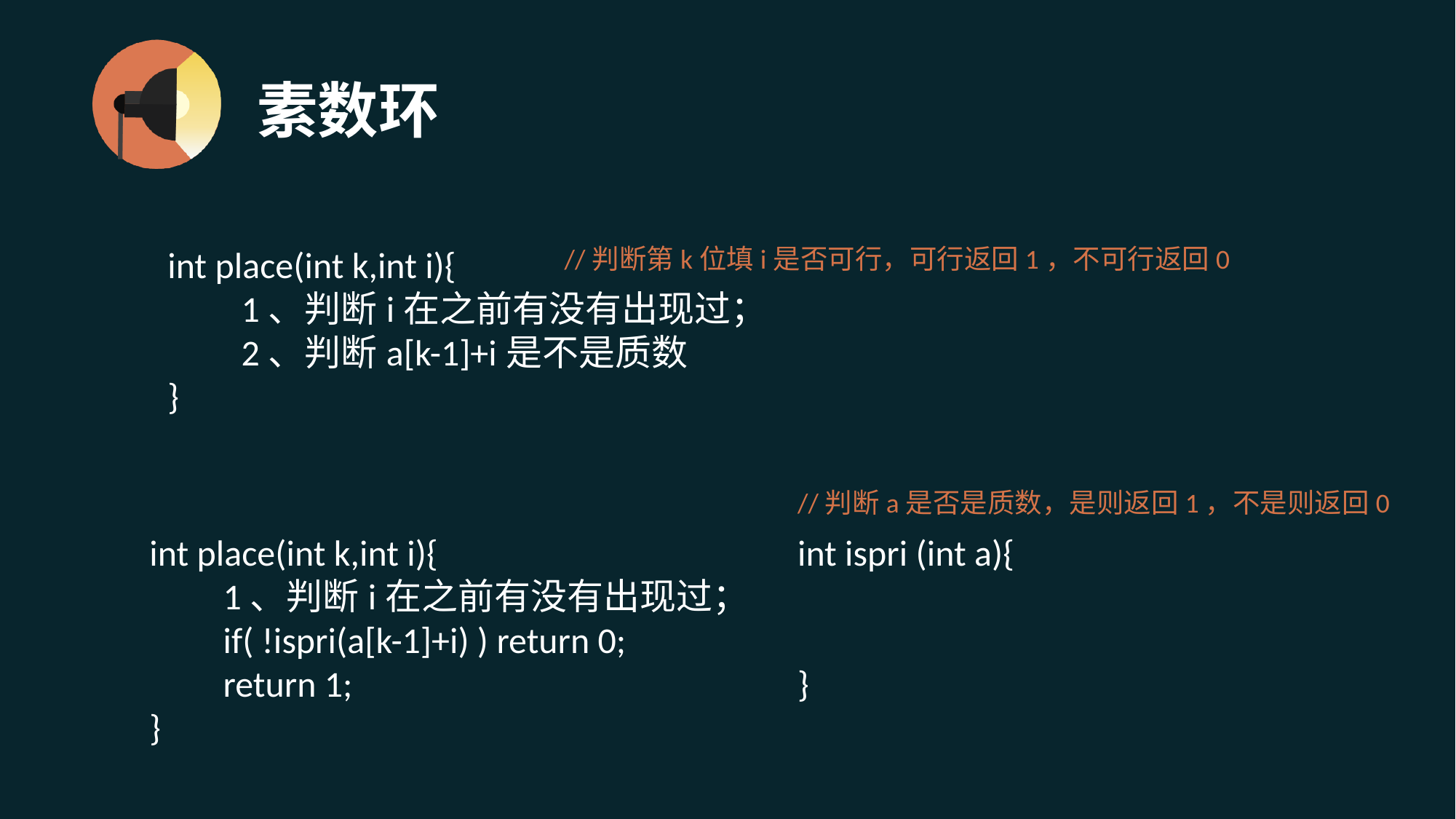

# 素数环
int place(int k,int i){
         1、判断i在之前有没有出现过；
         2、判断a[k-1]+i是不是质数
}
//判断第k位填i是否可行，可行返回1，不可行返回0
//判断a是否是质数，是则返回1，不是则返回0
int place(int k,int i){
         1、判断i在之前有没有出现过；
         if( !ispri(a[k-1]+i) ) return 0;
         return 1;
}
int ispri (int a){

}